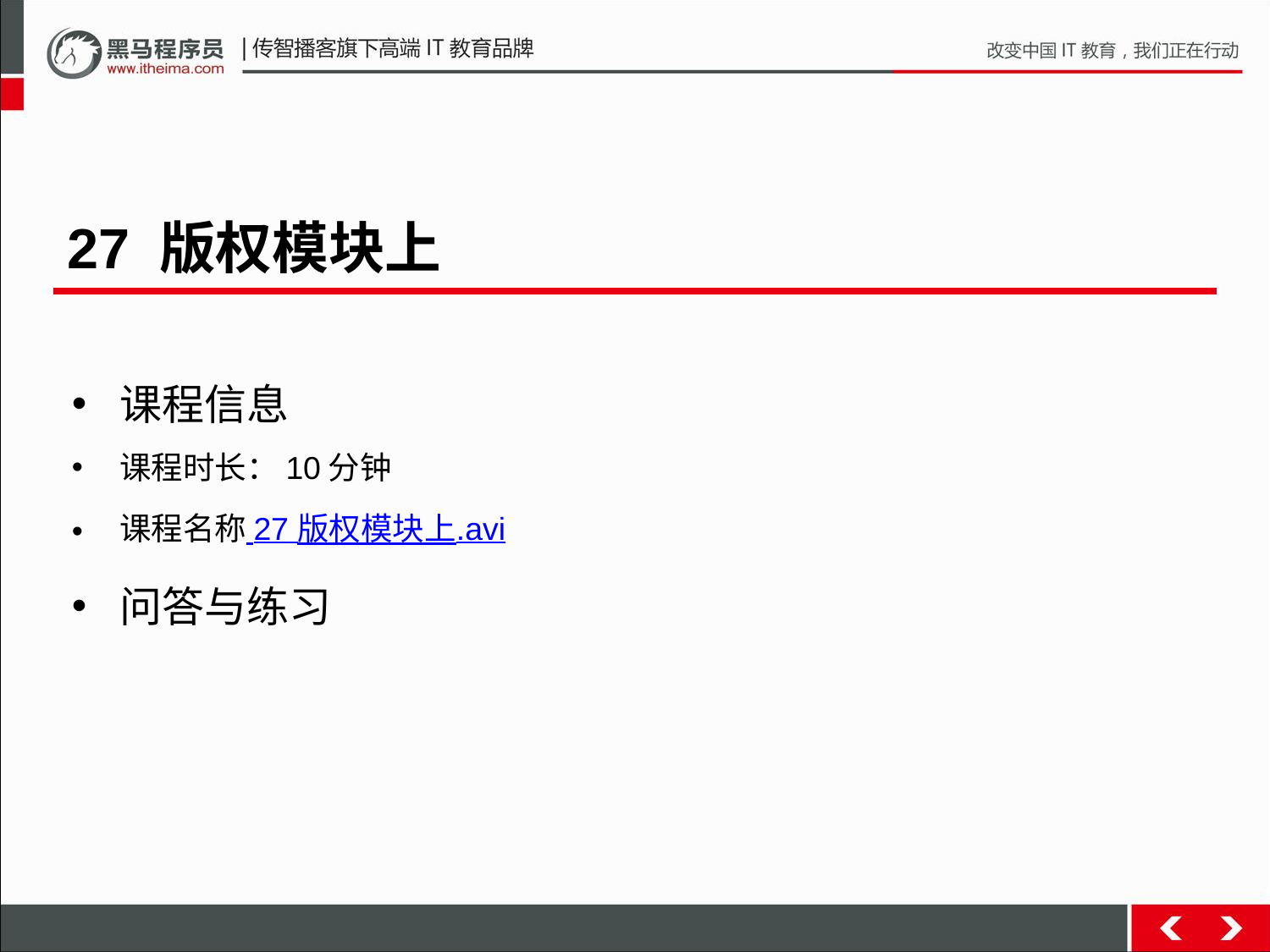

27 版权模块上
课程信息
课程时长：10分钟
课程名称 27 版权模块上.avi
问答与练习